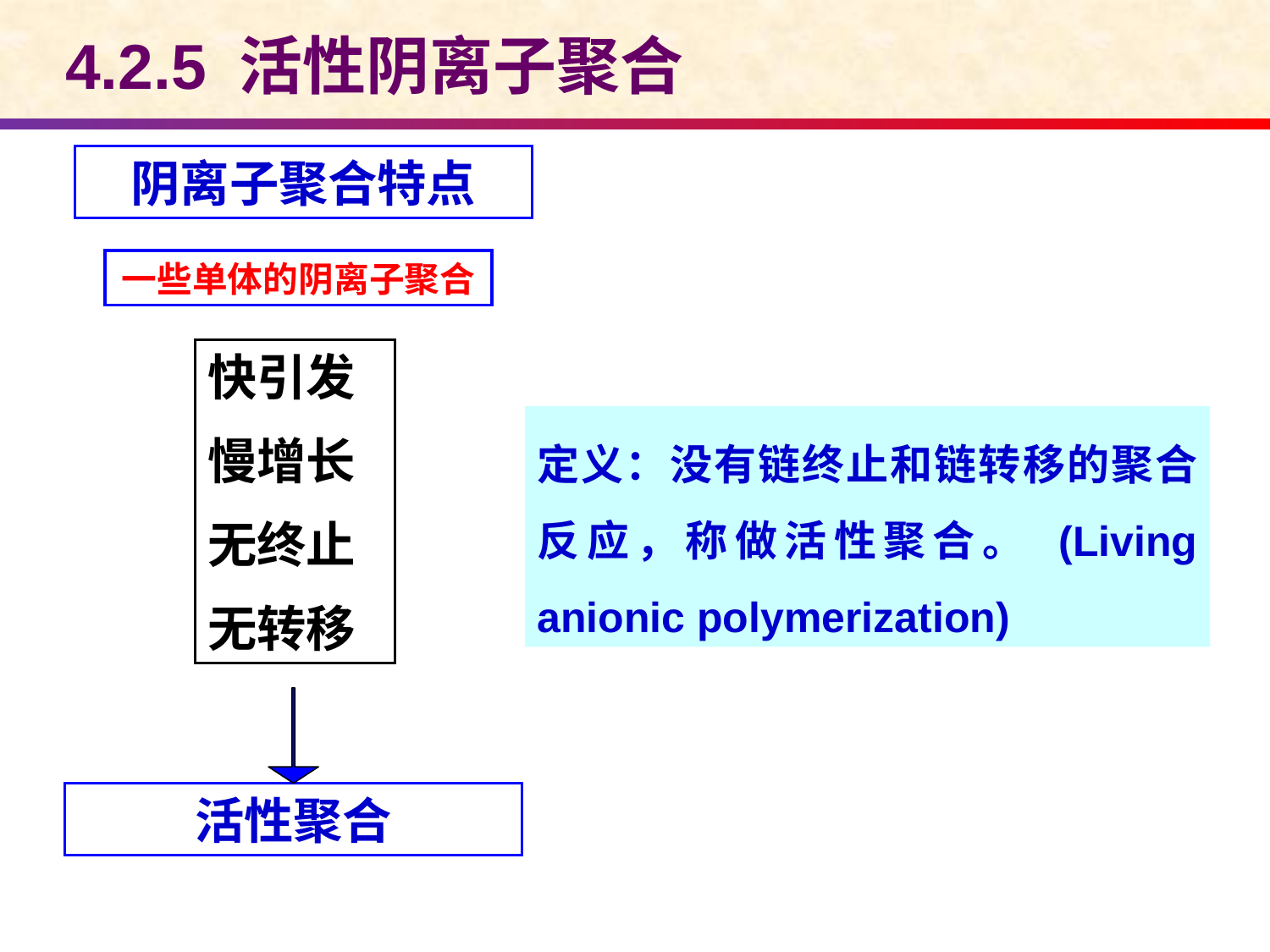

4.2.5 活性阴离子聚合

阴离子聚合特点
一些单体的阴离子聚合
快引发
慢增长
无终止
无转移
定义：没有链终止和链转移的聚合反应，称做活性聚合。 (Living anionic polymerization)

活性聚合